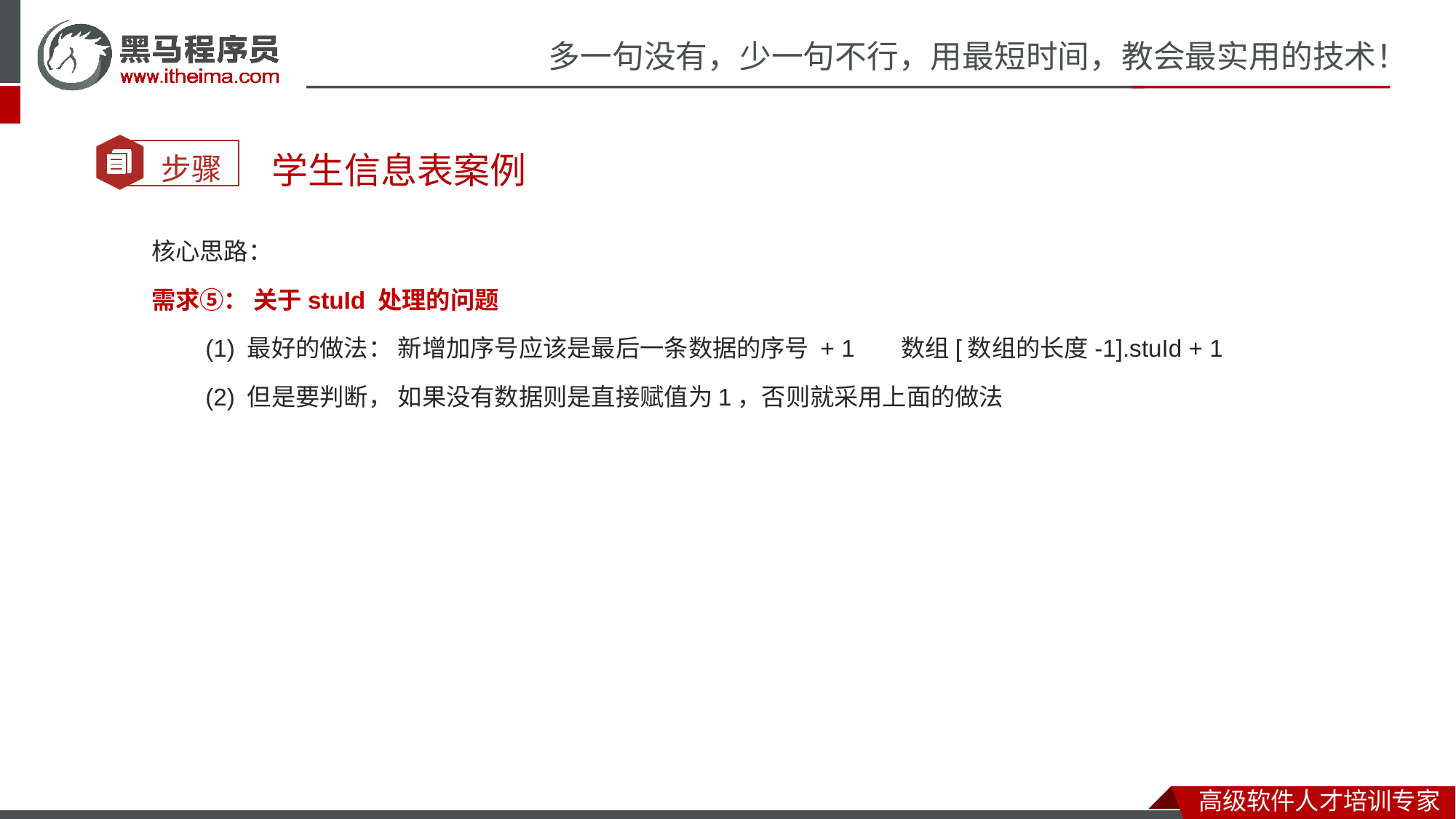

学生信息表案例
核心思路：
需求⑤： 关于stuId 处理的问题
        (1) 最好的做法： 新增加序号应该是最后一条数据的序号 + 1      数组[数组的长度-1].stuId + 1
        (2) 但是要判断， 如果没有数据则是直接赋值为1，否则就采用上面的做法